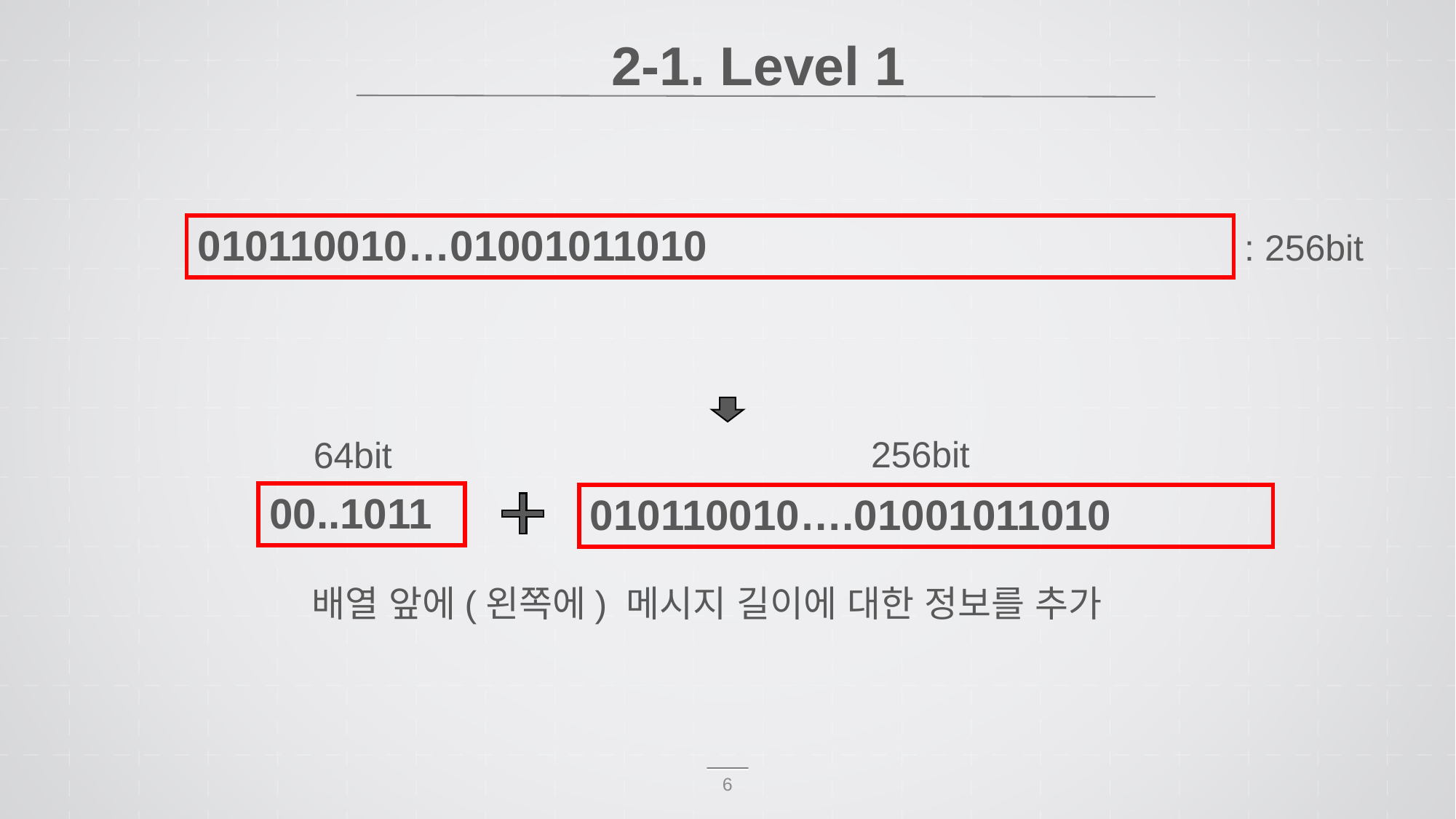

2-1. Level 1
| 010110010…01001011010 |
| --- |
: 256bit

256bit
64bit
| 00..1011 |
| --- |
| 010110010….01001011010 |
| --- |

배열 앞에(왼쪽에) 메시지 길이에 대한 정보를 추가
6